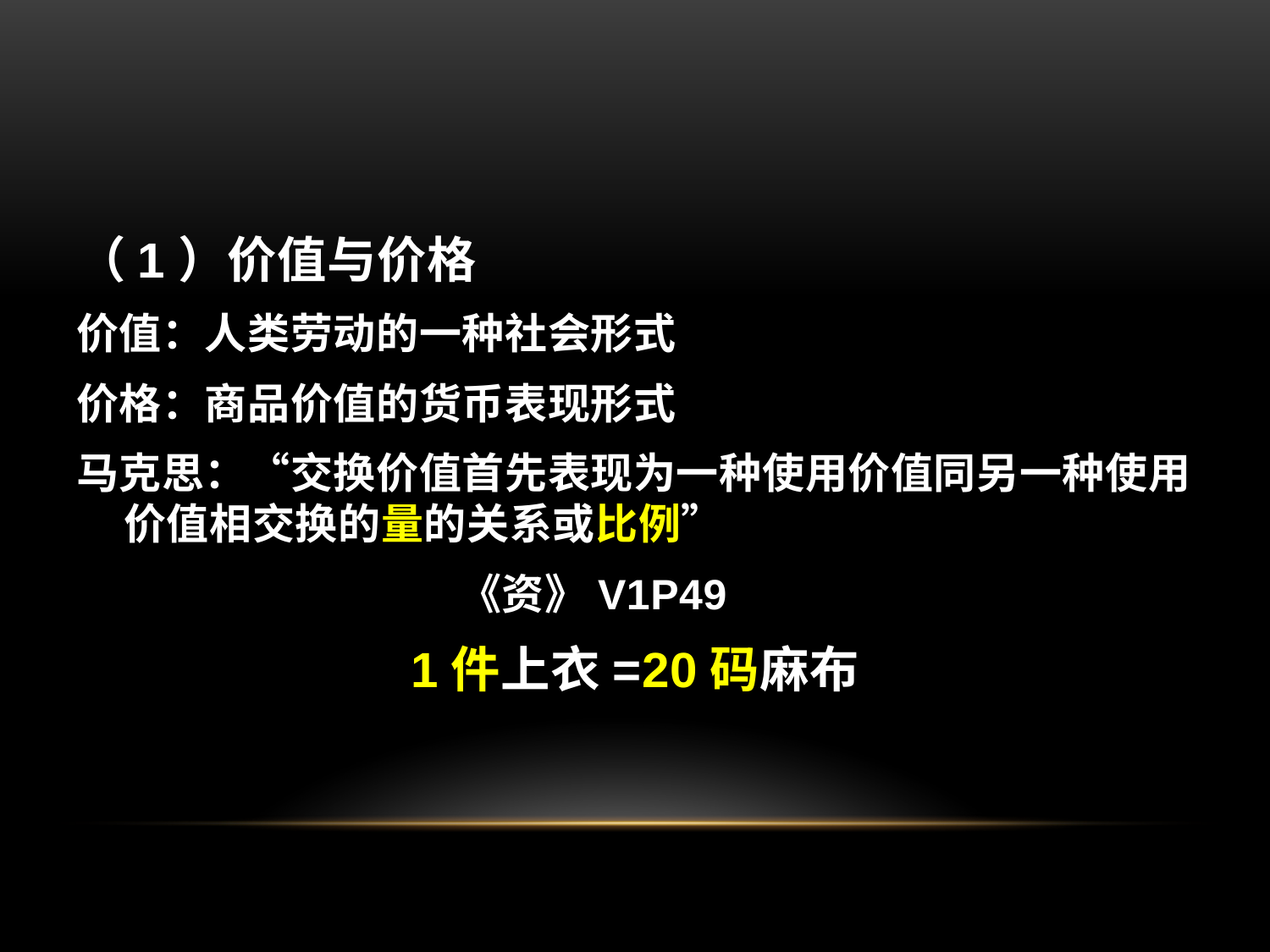

（1）价值与价格
价值：人类劳动的一种社会形式
价格：商品价值的货币表现形式
马克思：“交换价值首先表现为一种使用价值同另一种使用价值相交换的量的关系或比例”
                                     《资》V1P49
1件上衣=20码麻布